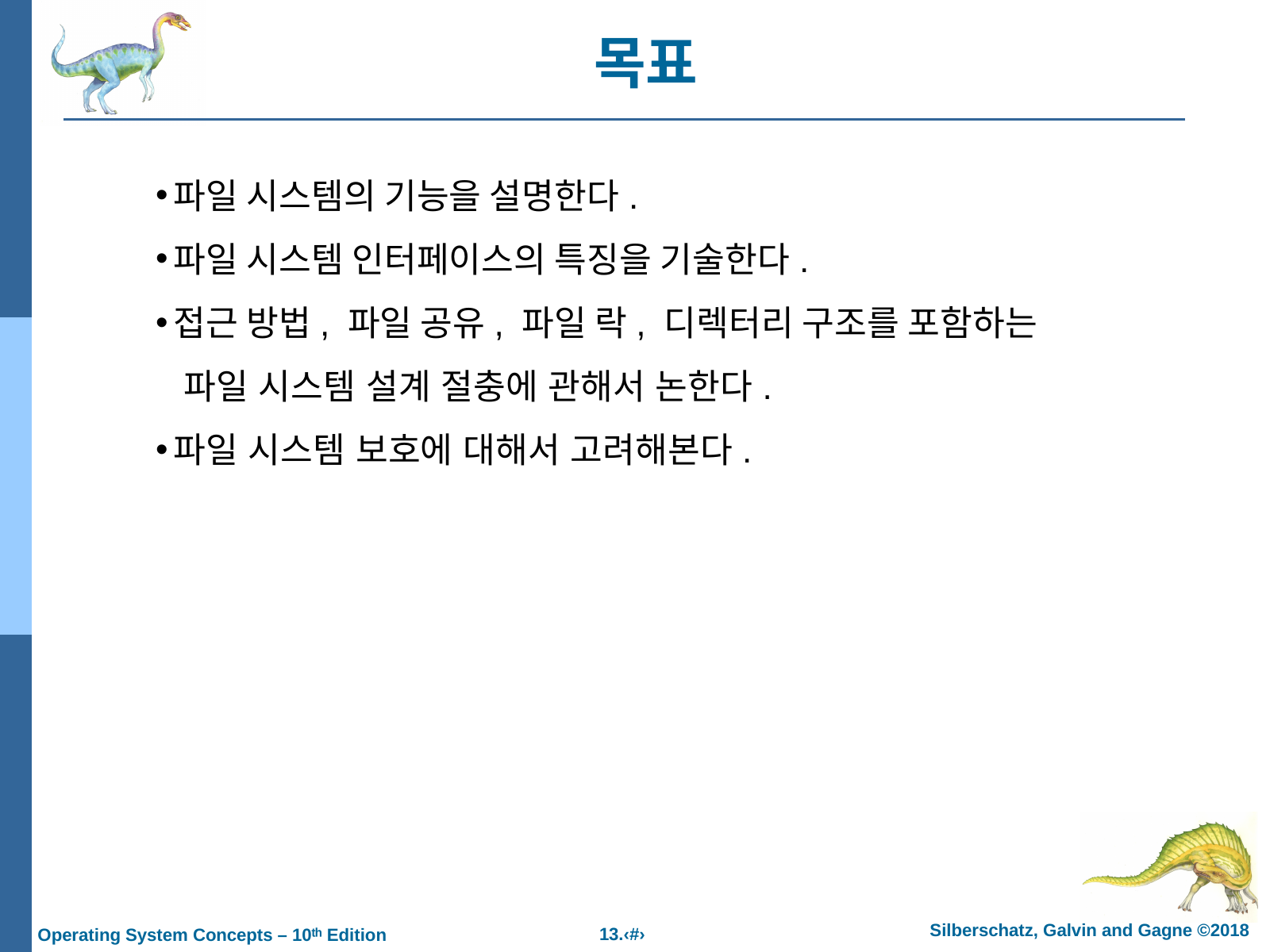

목표

파일 시스템의 기능을 설명한다.
파일 시스템 인터페이스의 특징을 기술한다.
접근 방법, 파일 공유, 파일 락, 디렉터리 구조를 포함하는
  파일 시스템 설계 절충에 관해서 논한다.
파일 시스템 보호에 대해서 고려해본다.

Silberschatz, Galvin and Gagne ©2018
13.‹#›
Operating System Concepts – 10ᵗʰ Edition